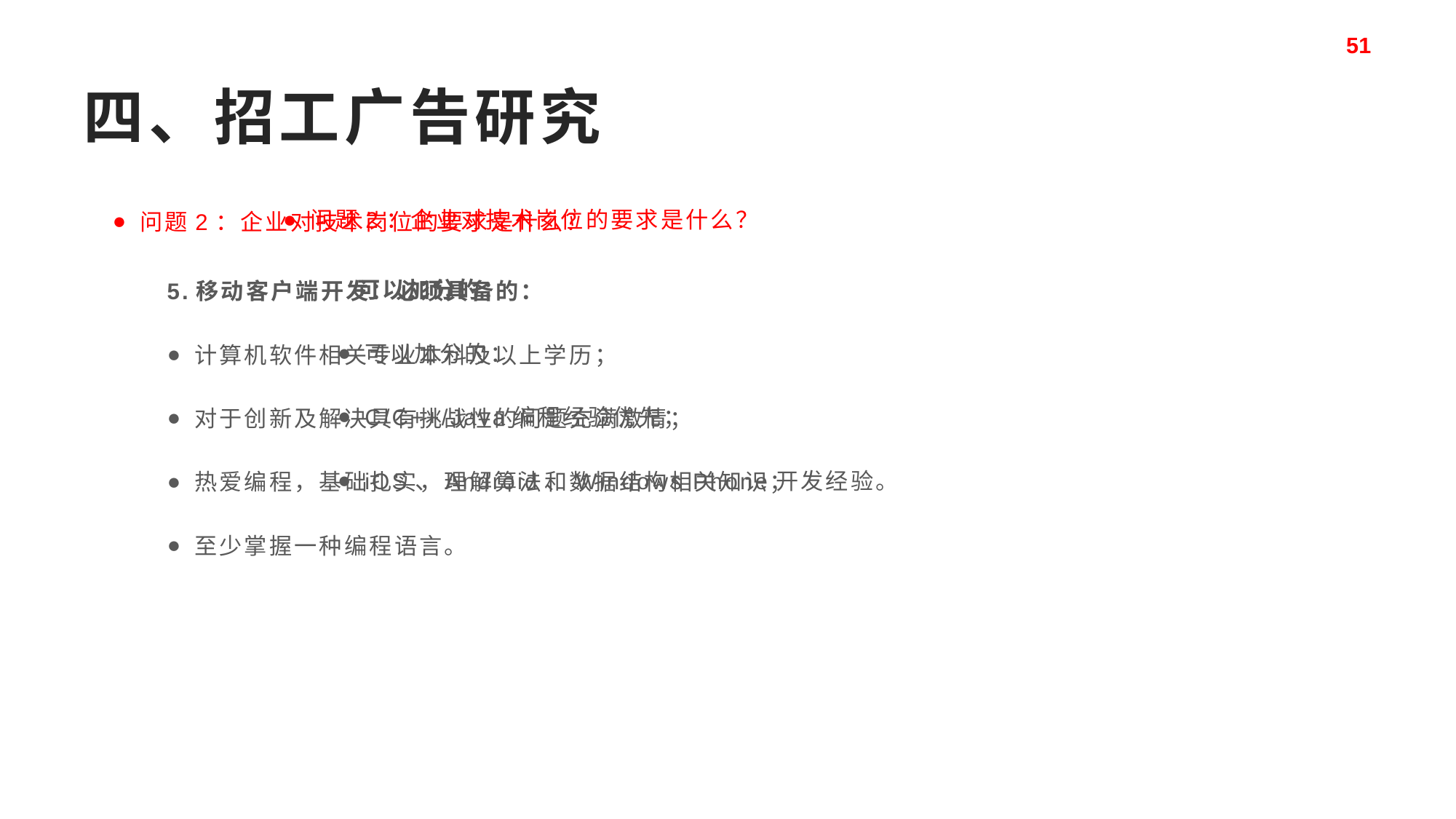

# 四、招工广告研究
问题2：企业对技术岗位的要求是什么？
  可以加分的：
可以加分的：
C/C++/Java编程经验优先；
iOS、Android、Windows Phone开发经验。
问题2：企业对技术岗位的要求是什么？
5.移动客户端开发：必须具备的：
计算机软件相关专业本科及以上学历；
对于创新及解决具有挑战性的问题充满激情；
热爱编程，基础扎实，理解算法和数据结构相关知识；
至少掌握一种编程语言。